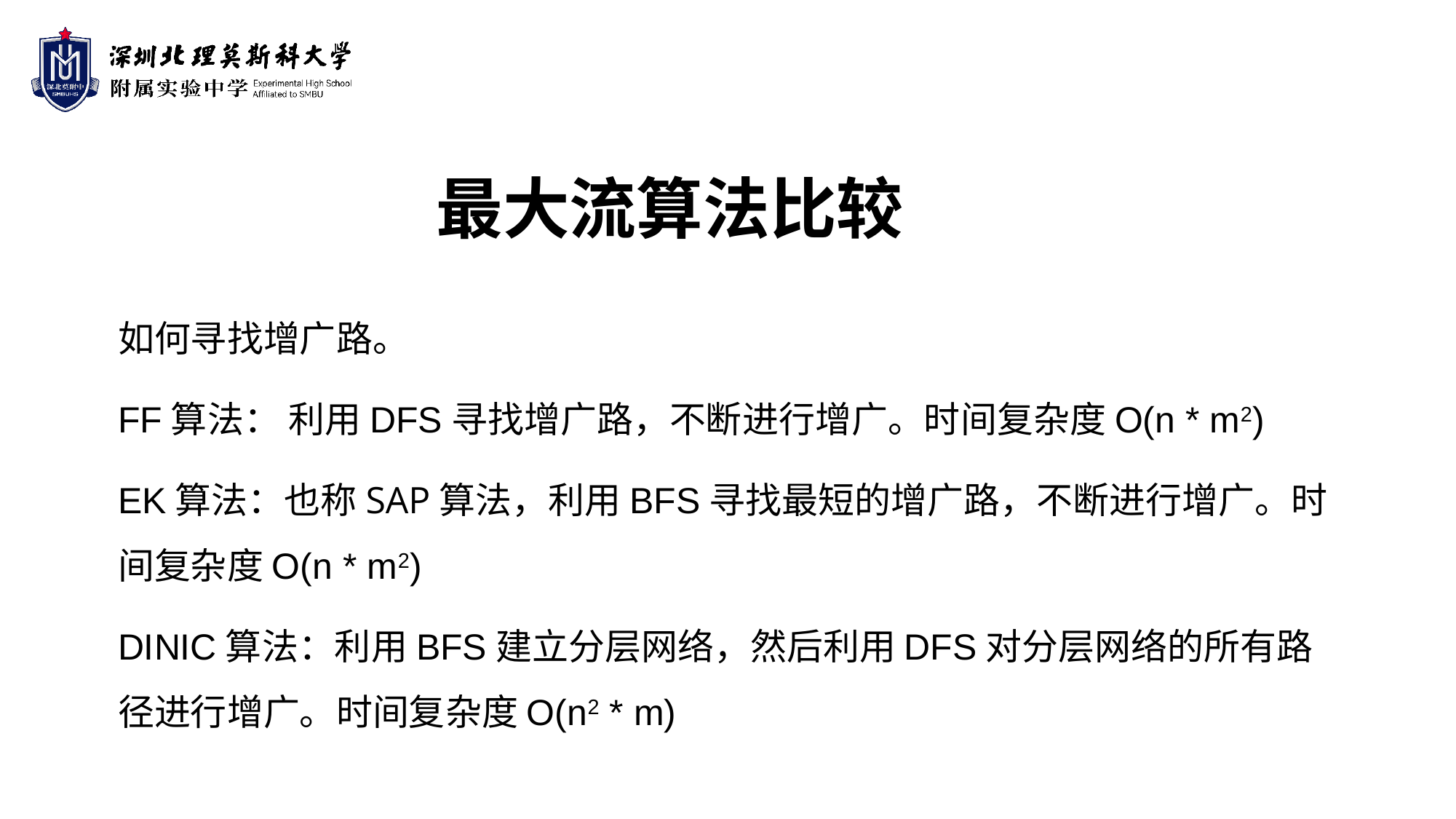

最大流算法比较
如何寻找增广路。
FF算法： 利用DFS寻找增广路，不断进行增广。时间复杂度O(n * m2)
EK算法：也称SAP算法，利用BFS寻找最短的增广路，不断进行增广。时间复杂度O(n * m2)
DINIC算法：利用BFS建立分层网络，然后利用DFS对分层网络的所有路径进行增广。时间复杂度O(n2 * m)